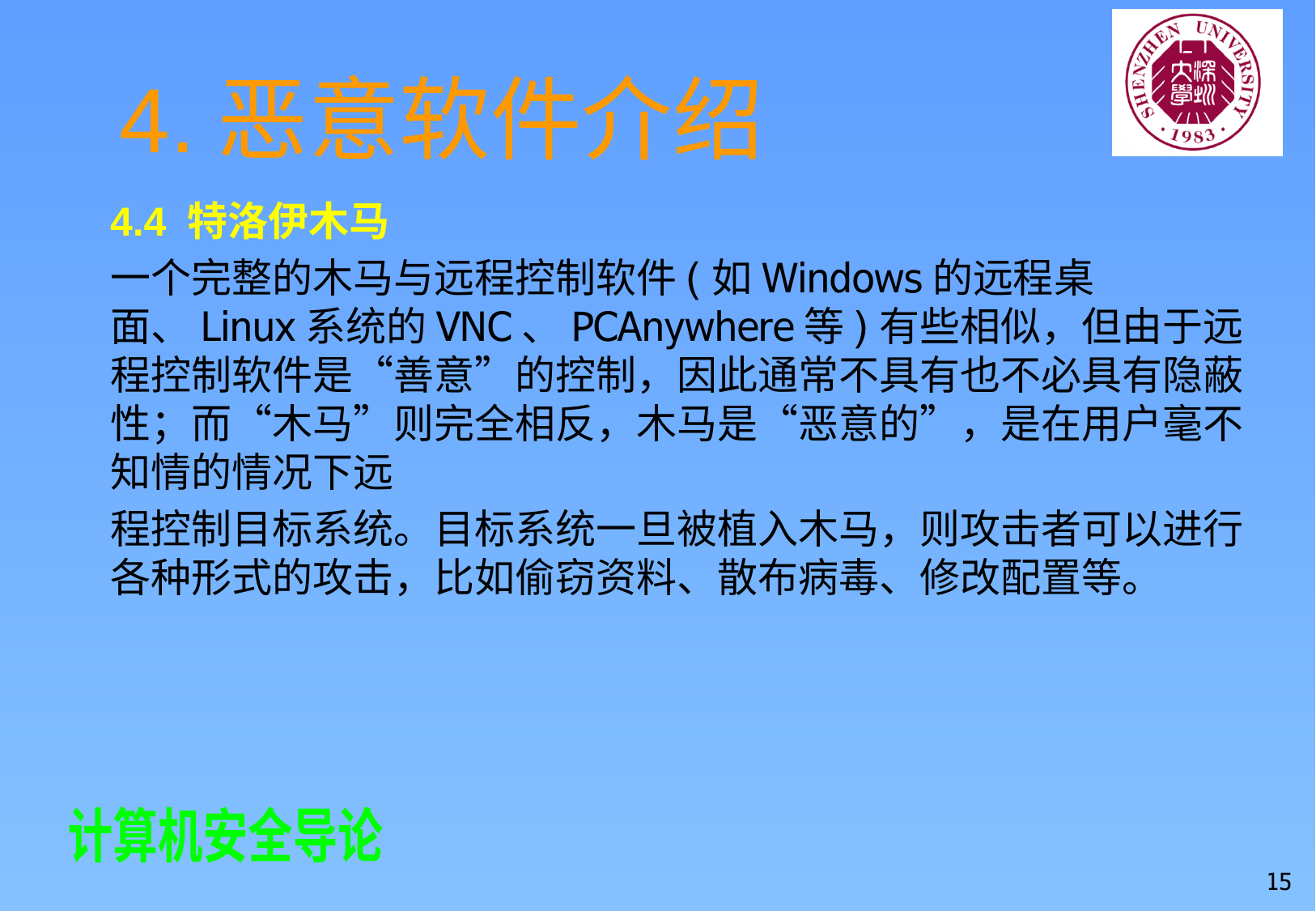

# 4.恶意软件介绍
4.4 特洛伊木马
一个完整的木马与远程控制软件(如Windows的远程桌面、Linux系统的VNC、PCAnywhere等)有些相似，但由于远程控制软件是“善意”的控制，因此通常不具有也不必具有隐蔽性；而“木马”则完全相反，木马是“恶意的”，是在用户毫不知情的情况下远
程控制目标系统。目标系统一旦被植入木马，则攻击者可以进行各种形式的攻击，比如偷窃资料、散布病毒、修改配置等。
15